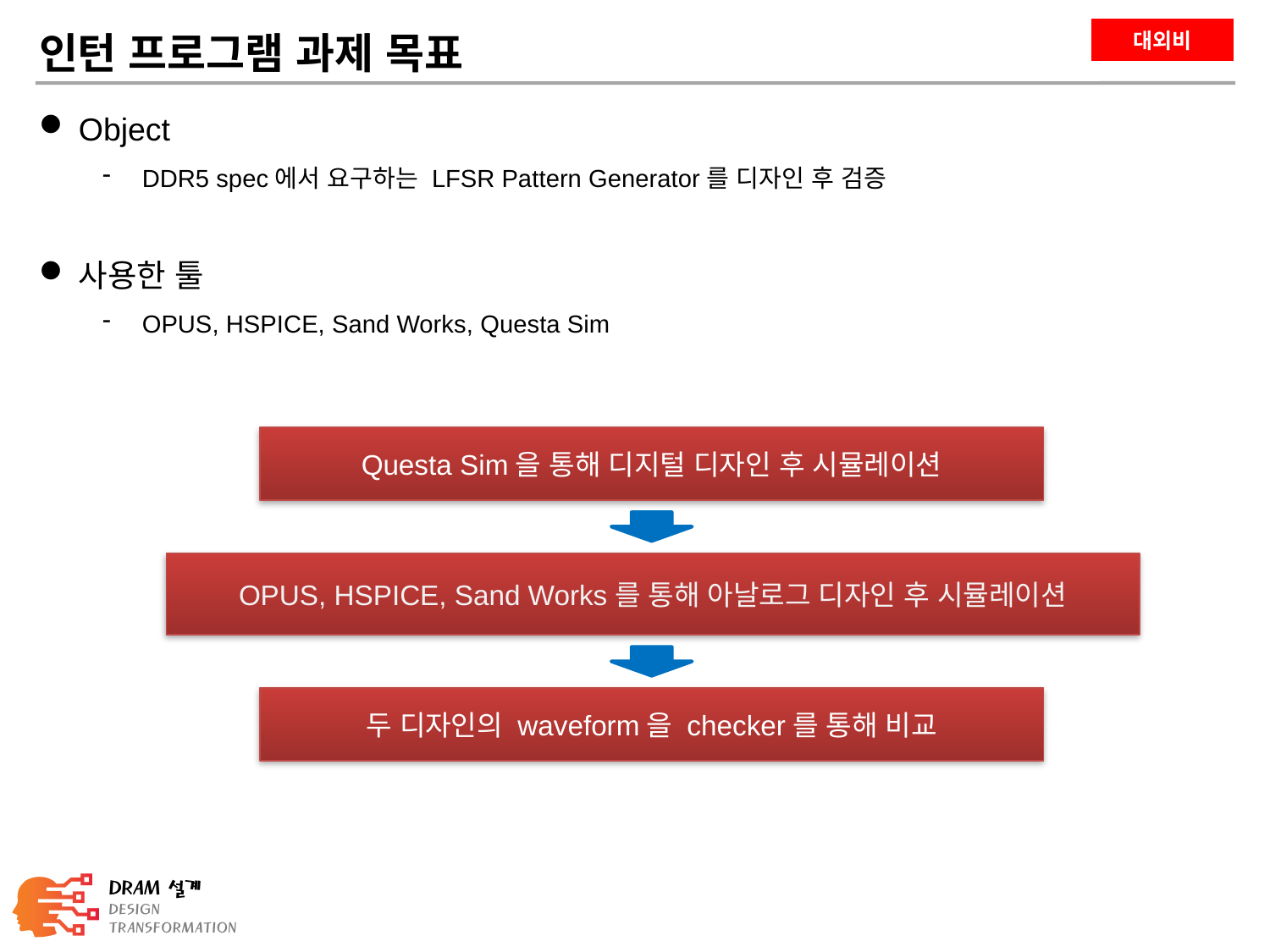

인턴 프로그램 과제 목표
Object
DDR5 spec에서 요구하는 LFSR Pattern Generator를 디자인 후 검증

사용한 툴
OPUS, HSPICE, Sand Works, Questa Sim

Questa Sim을 통해 디지털 디자인 후 시뮬레이션

OPUS, HSPICE, Sand Works를 통해 아날로그 디자인 후 시뮬레이션

두 디자인의 waveform을 checker를 통해 비교